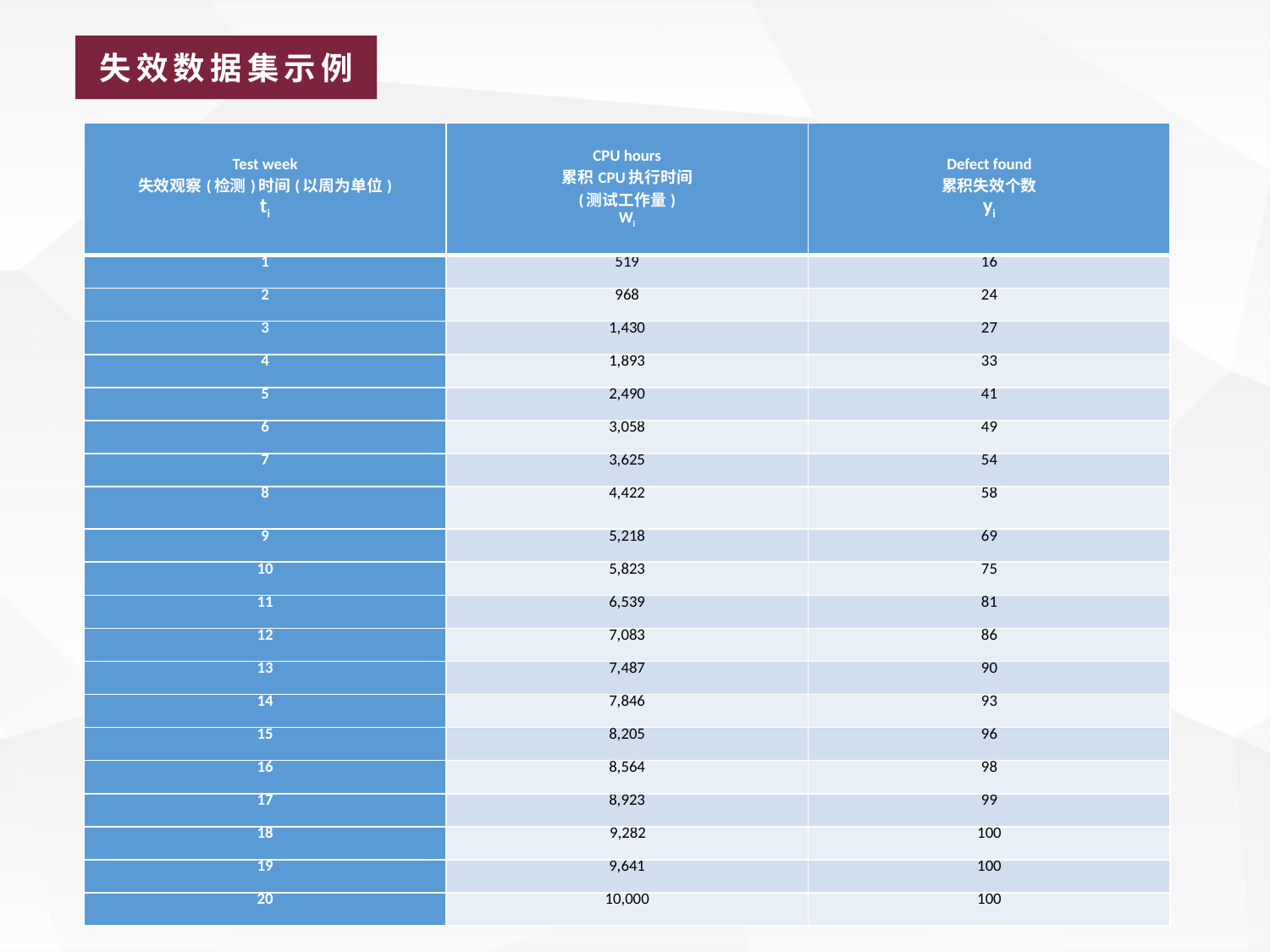

失效数据集示例
| Test week 失效观察(检测)时间(以周为单位) ti | CPU hours 累积CPU执行时间 (测试工作量) Wi | Defect found 累积失效个数 yi |
| --- | --- | --- |
| 1 | 519 | 16 |
| 2 | 968 | 24 |
| 3 | 1,430 | 27 |
| 4 | 1,893 | 33 |
| 5 | 2,490 | 41 |
| 6 | 3,058 | 49 |
| 7 | 3,625 | 54 |
| 8 | 4,422 | 58 |
| 9 | 5,218 | 69 |
| 10 | 5,823 | 75 |
| 11 | 6,539 | 81 |
| 12 | 7,083 | 86 |
| 13 | 7,487 | 90 |
| 14 | 7,846 | 93 |
| 15 | 8,205 | 96 |
| 16 | 8,564 | 98 |
| 17 | 8,923 | 99 |
| 18 | 9,282 | 100 |
| 19 | 9,641 | 100 |
| 20 | 10,000 | 100 |